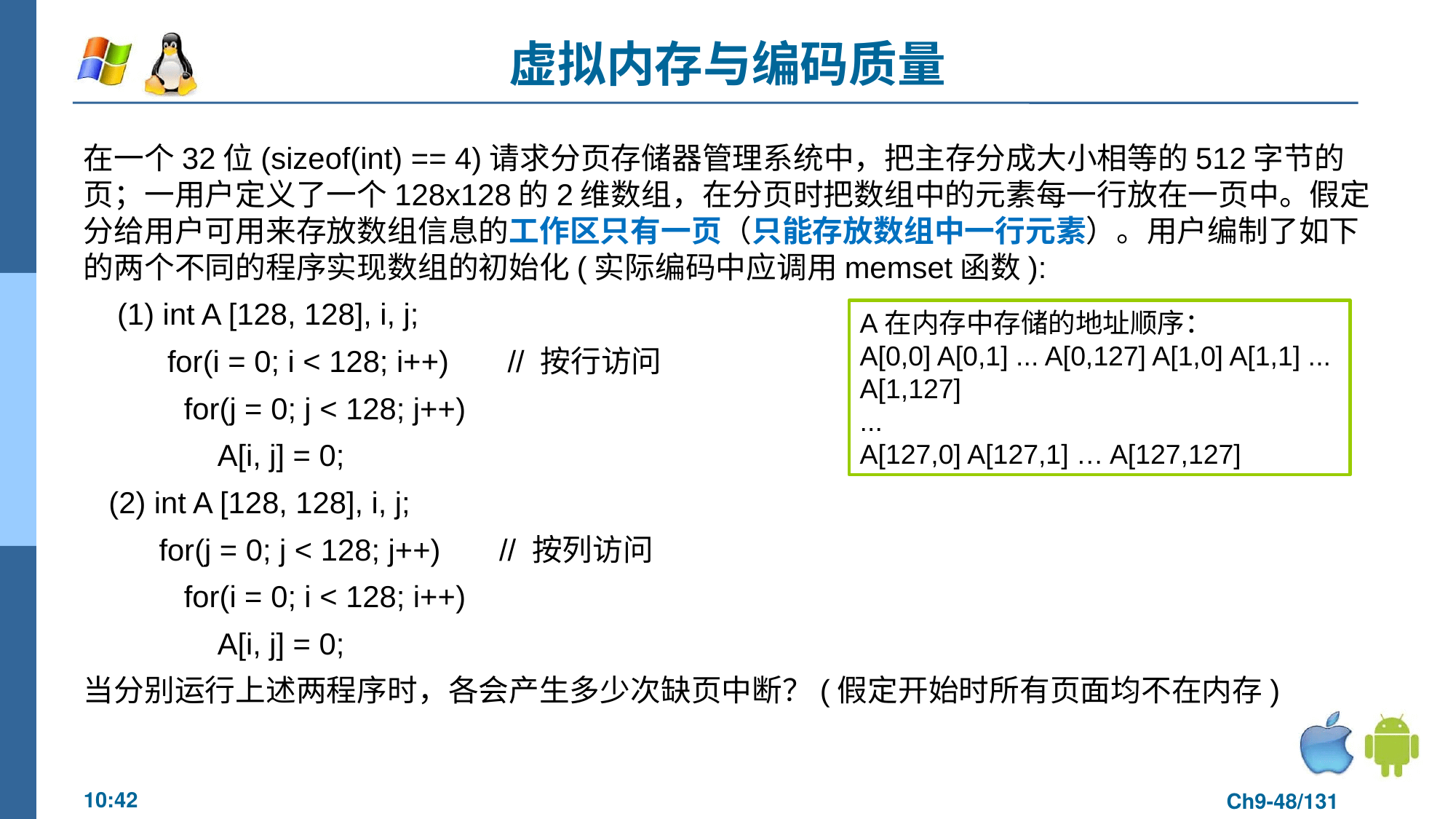

# 虚拟内存与编码质量
在一个32位(sizeof(int) == 4)请求分页存储器管理系统中，把主存分成大小相等的512字节的页；一用户定义了一个128x128的2维数组，在分页时把数组中的元素每一行放在一页中。假定分给用户可用来存放数组信息的工作区只有一页（只能存放数组中一行元素）。用户编制了如下的两个不同的程序实现数组的初始化(实际编码中应调用memset函数):
    (1) int A [128, 128], i, j;
          for(i = 0; i < 128; i++)       // 按行访问
            for(j = 0; j < 128; j++)
                A[i, j] = 0;
   (2) int A [128, 128], i, j;
         for(j = 0; j < 128; j++)       // 按列访问
            for(i = 0; i < 128; i++)
                A[i, j] = 0;
当分别运行上述两程序时，各会产生多少次缺页中断？(假定开始时所有页面均不在内存)

A在内存中存储的地址顺序：
A[0,0] A[0,1] ... A[0,127] A[1,0] A[1,1] ... A[1,127]
...
A[127,0] A[127,1] … A[127,127]